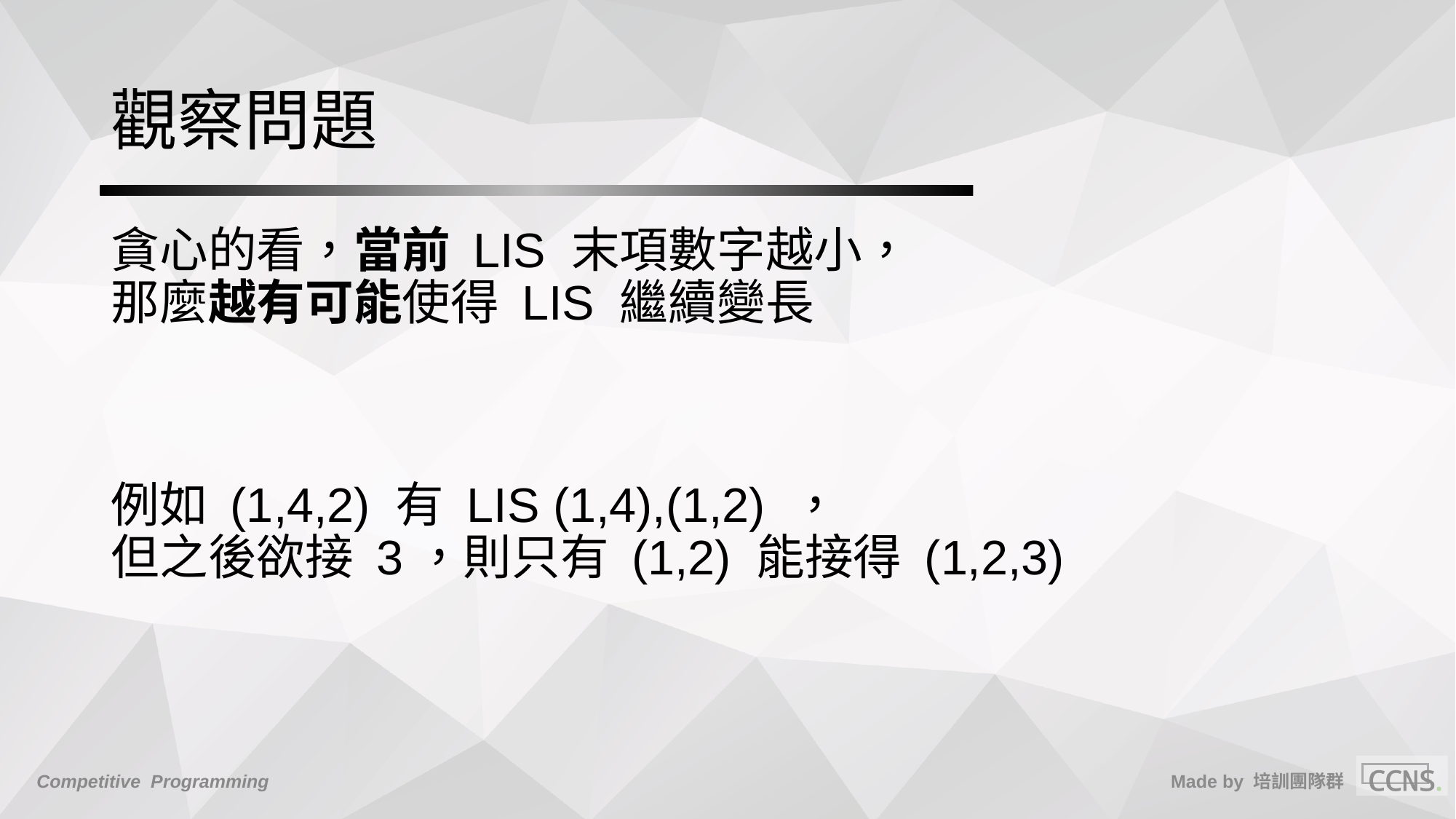

# 觀察問題
貪心的看，當前 LIS 末項數字越小，
那麼越有可能使得 LIS 繼續變長

例如 (1,4,2) 有 LIS (1,4),(1,2) ，
但之後欲接 3，則只有 (1,2) 能接得 (1,2,3)